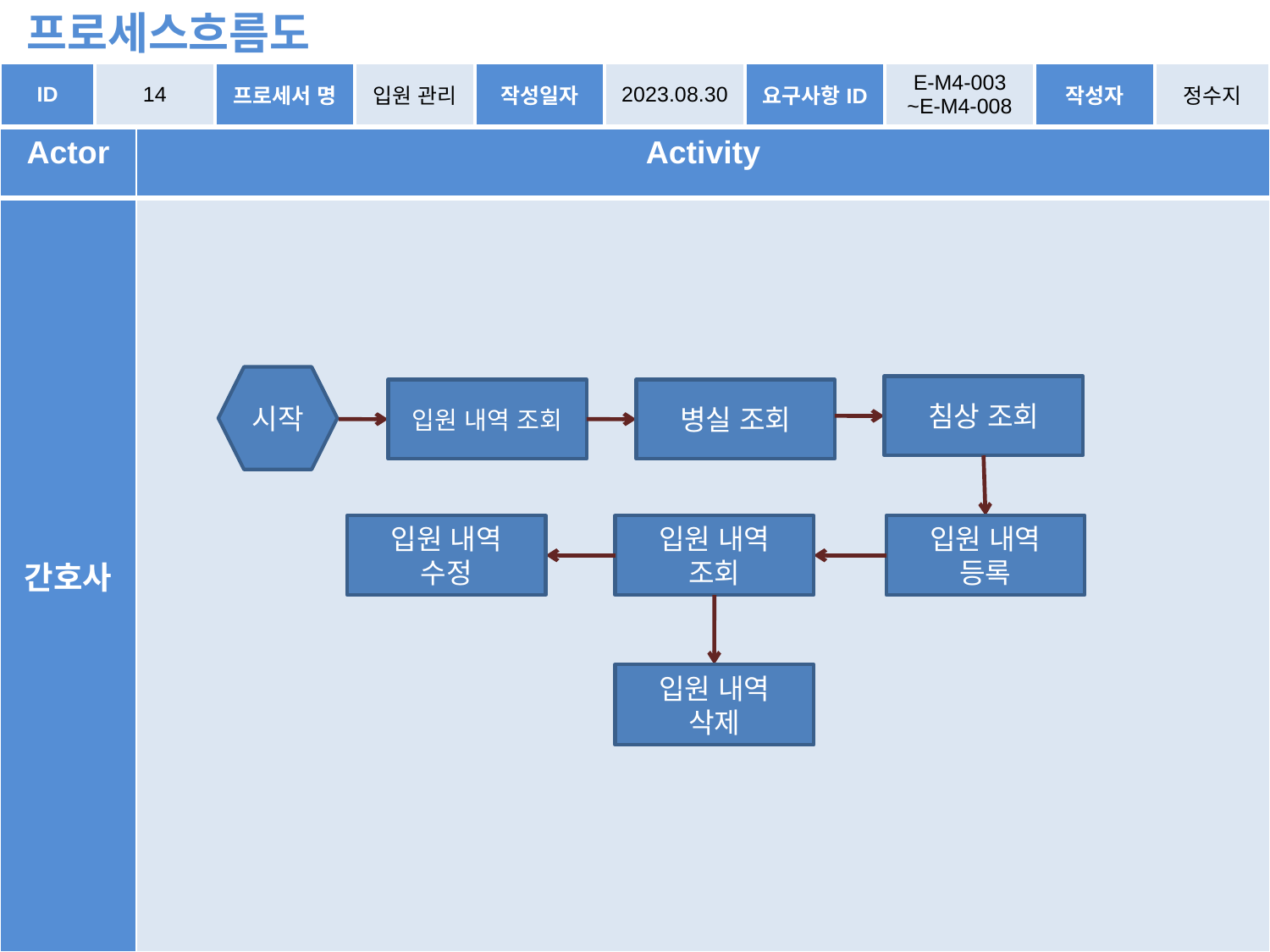

프로세스흐름도
| ID | 14 | 프로세서 명 | 입원 관리 | 작성일자 | 2023.08.30 | 요구사항ID | E-M4-003 ~E-M4-008 | 작성자 | 정수지 |
| --- | --- | --- | --- | --- | --- | --- | --- | --- | --- |
| Actor | Activity |
| --- | --- |
| 간호사 |  |
시작
침상 조회
입원 내역 조회
병실 조회
입원 내역
수정
입원 내역
조회
입원 내역
등록
입원 내역
삭제